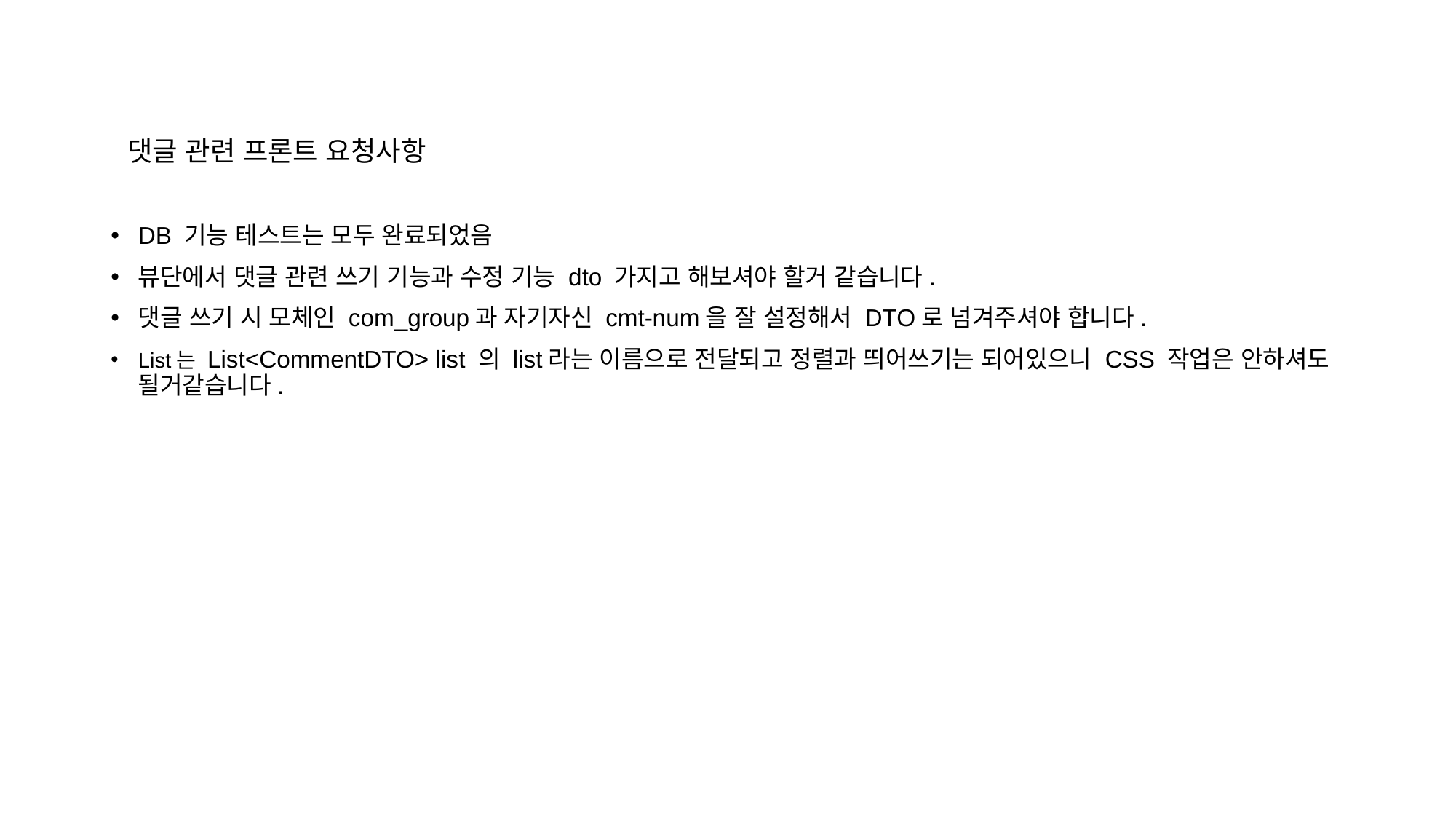

댓글 관련 프론트 요청사항
DB 기능 테스트는 모두 완료되었음
뷰단에서 댓글 관련 쓰기 기능과 수정 기능 dto 가지고 해보셔야 할거 같습니다.
댓글 쓰기 시 모체인 com_group과 자기자신 cmt-num을 잘 설정해서 DTO로 넘겨주셔야 합니다.
List는 List<CommentDTO> list 의 list라는 이름으로 전달되고 정렬과 띄어쓰기는 되어있으니 CSS 작업은 안하셔도 될거같습니다.